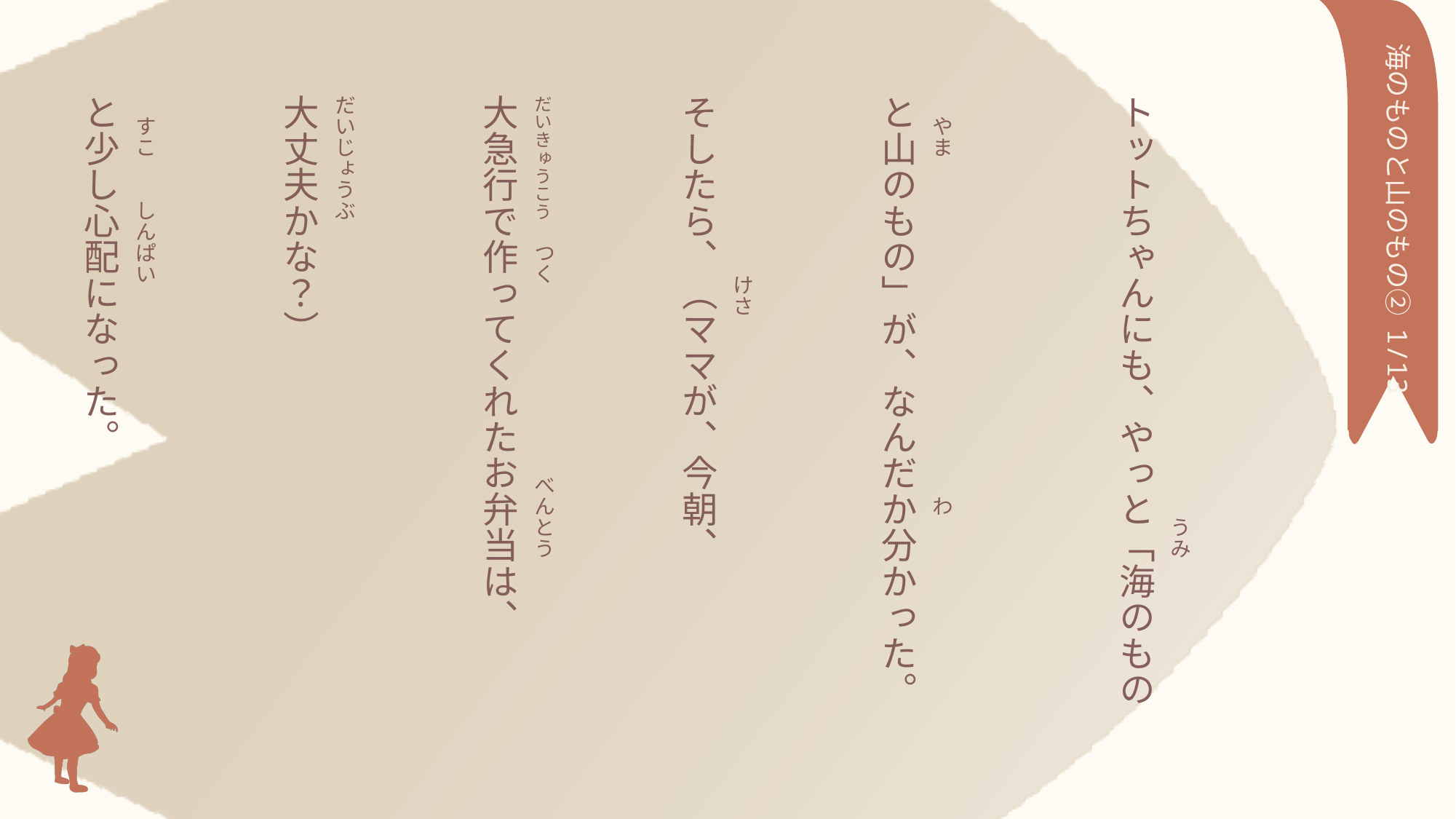

海のものと山のもの② 1/13
　　　　　　　　　　　　　　　　　　　　うみ
トットちゃんにも、やっと「海のもの

　やま　　　　　　　　　　　　　　　　わ
と山のもの」が、なんだか分かった。

                            　　けさ
そしたら、（ママが、今朝、

だいきゅうこう　つく　　　　　　　　　べんとう
大急行で作ってくれたお弁当は、

だいじょうぶ
大丈夫かな？）

　すこ　　しんぱい
と少し心配になった。